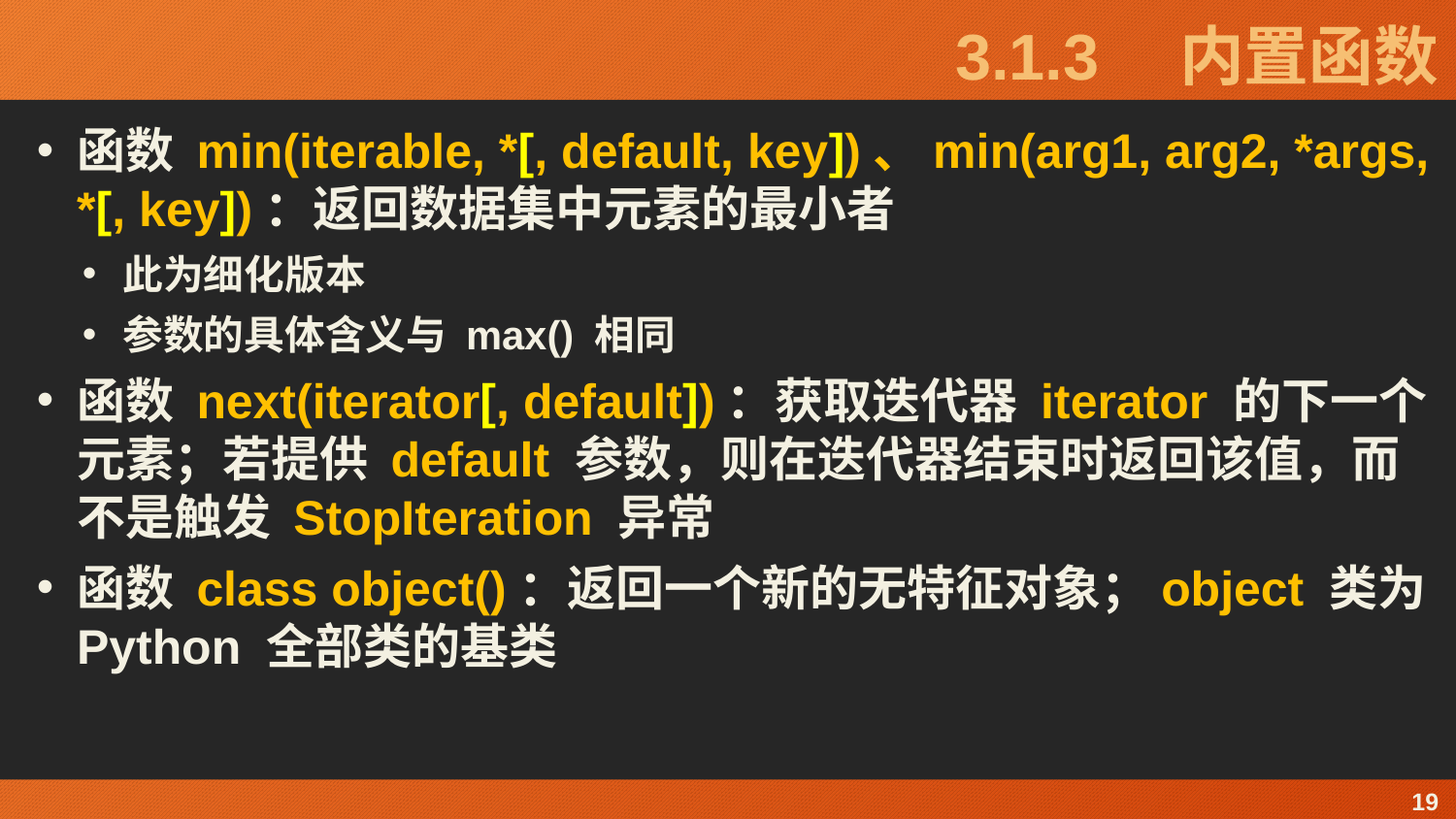

# 3.1.3　内置函数
函数 min(iterable, *[, default, key])、min(arg1, arg2, *args, *[, key])：返回数据集中元素的最小者
此为细化版本
参数的具体含义与 max() 相同
函数 next(iterator[, default])：获取迭代器 iterator 的下一个元素；若提供 default 参数，则在迭代器结束时返回该值，而不是触发 StopIteration 异常
函数 class object()：返回一个新的无特征对象；object 类为 Python 全部类的基类
19